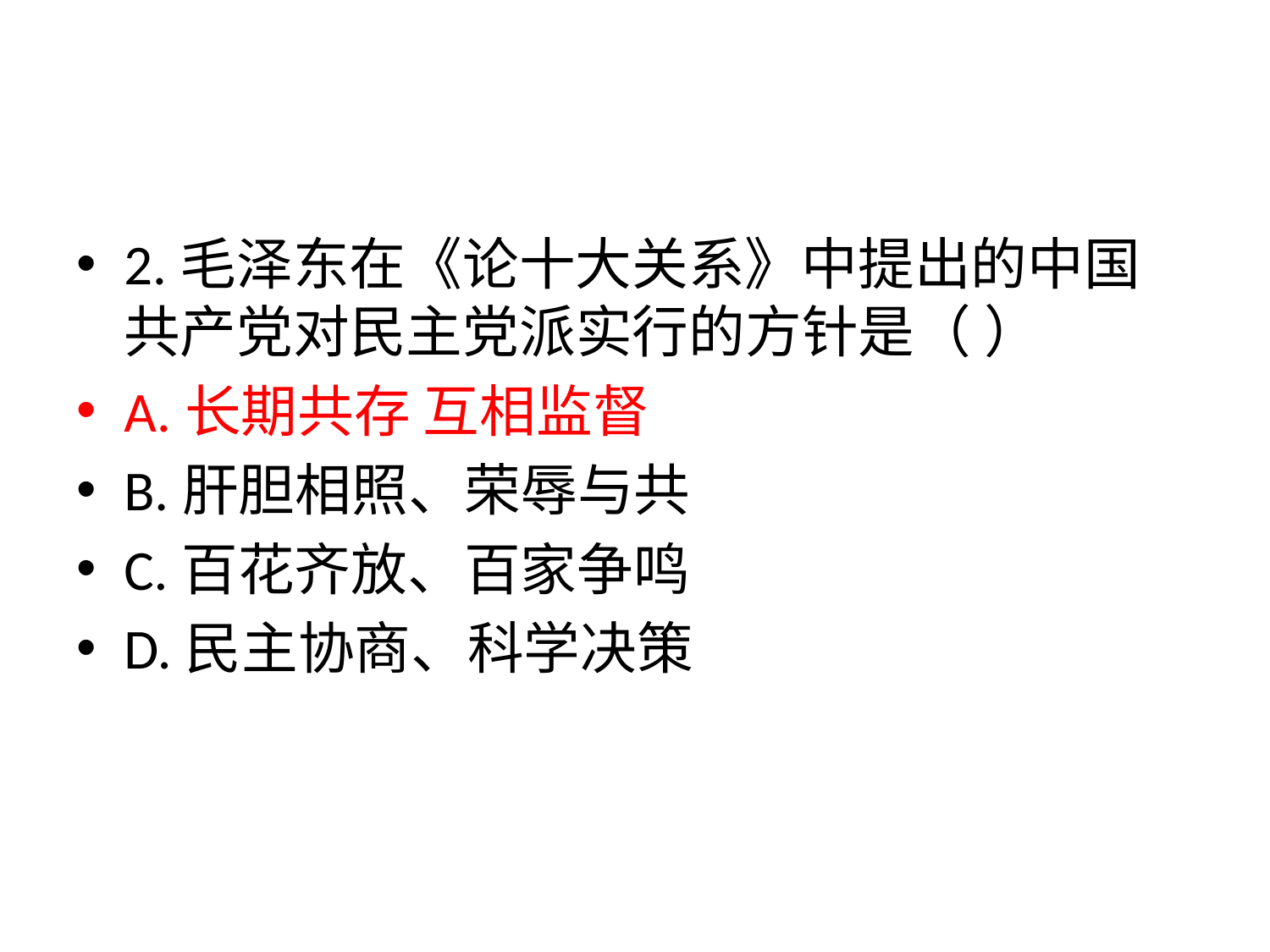

#
2.毛泽东在《论十大关系》中提出的中国共产党对民主党派实行的方针是（ ）
A.长期共存 互相监督
B.肝胆相照、荣辱与共
C.百花齐放、百家争鸣
D.民主协商、科学决策